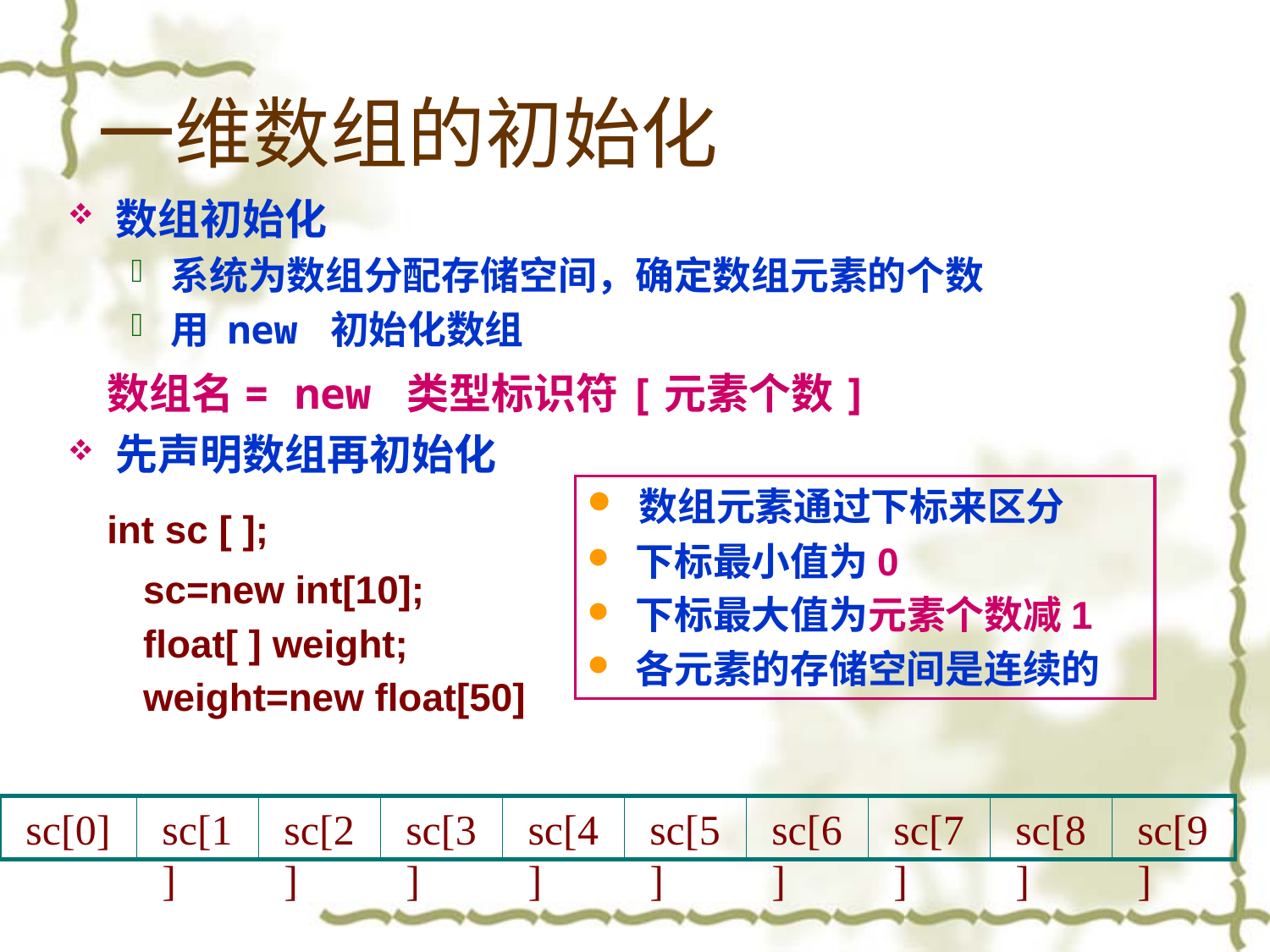

# 一维数组的初始化
数组初始化
系统为数组分配存储空间，确定数组元素的个数
用 new 初始化数组
  数组名= new 类型标识符[元素个数]
先声明数组再初始化
  int sc [ ];
       sc=new int[10];
       float[ ] weight;
       weight=new float[50]
 数组元素通过下标来区分
 下标最小值为0
 下标最大值为元素个数减1
 各元素的存储空间是连续的

sc[0]

sc[1]

sc[2]

sc[3]

sc[4]

sc[5]

sc[6]

sc[7]

sc[8]

sc[9]